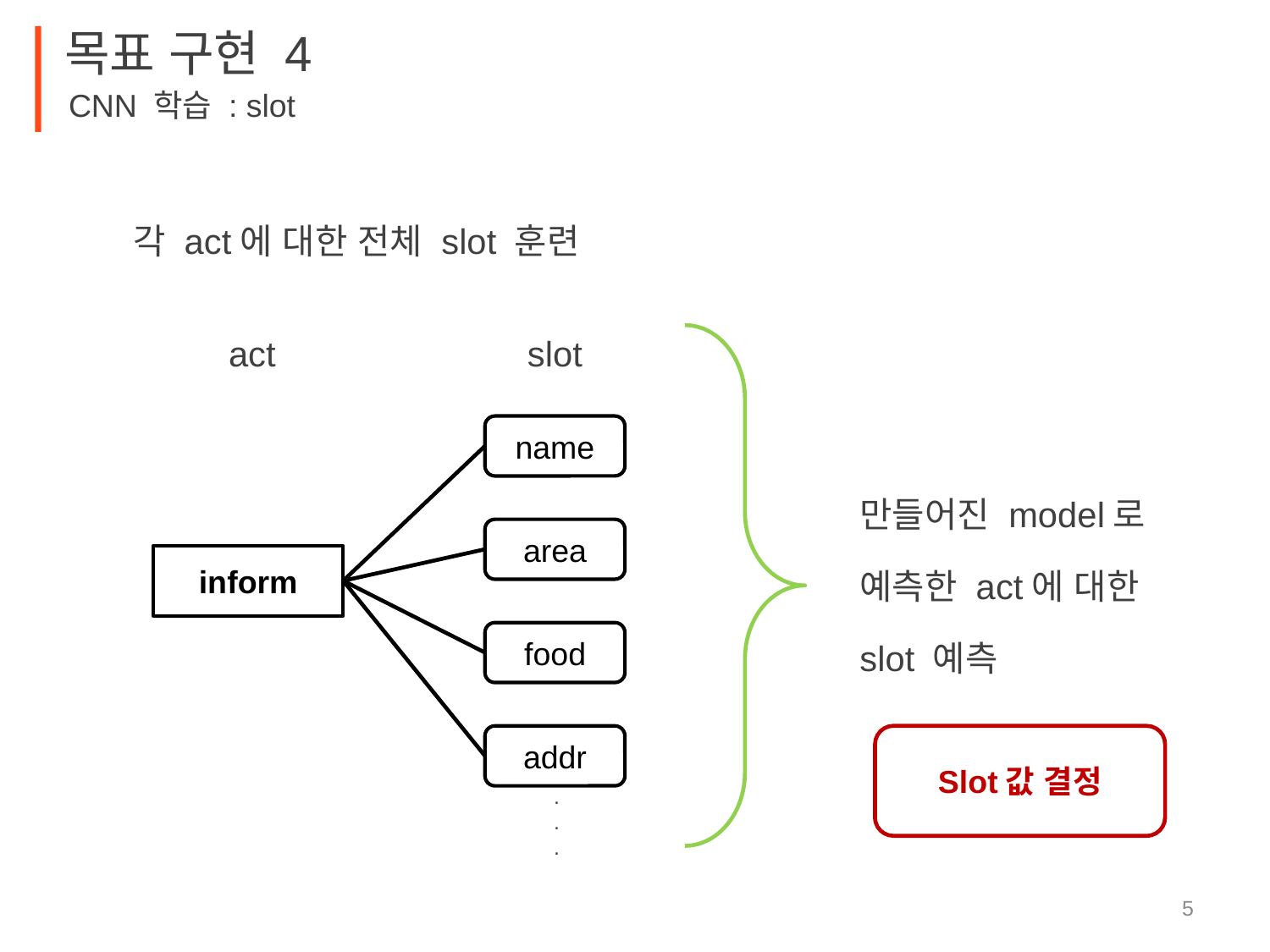

목표 구현 4

CNN 학습 : slot
각 act에 대한 전체 slot 훈련
act
slot

name
area
inform
food
addr
만들어진 model로

예측한 act에 대한

slot 예측
Slot값 결정
.
.
.
5